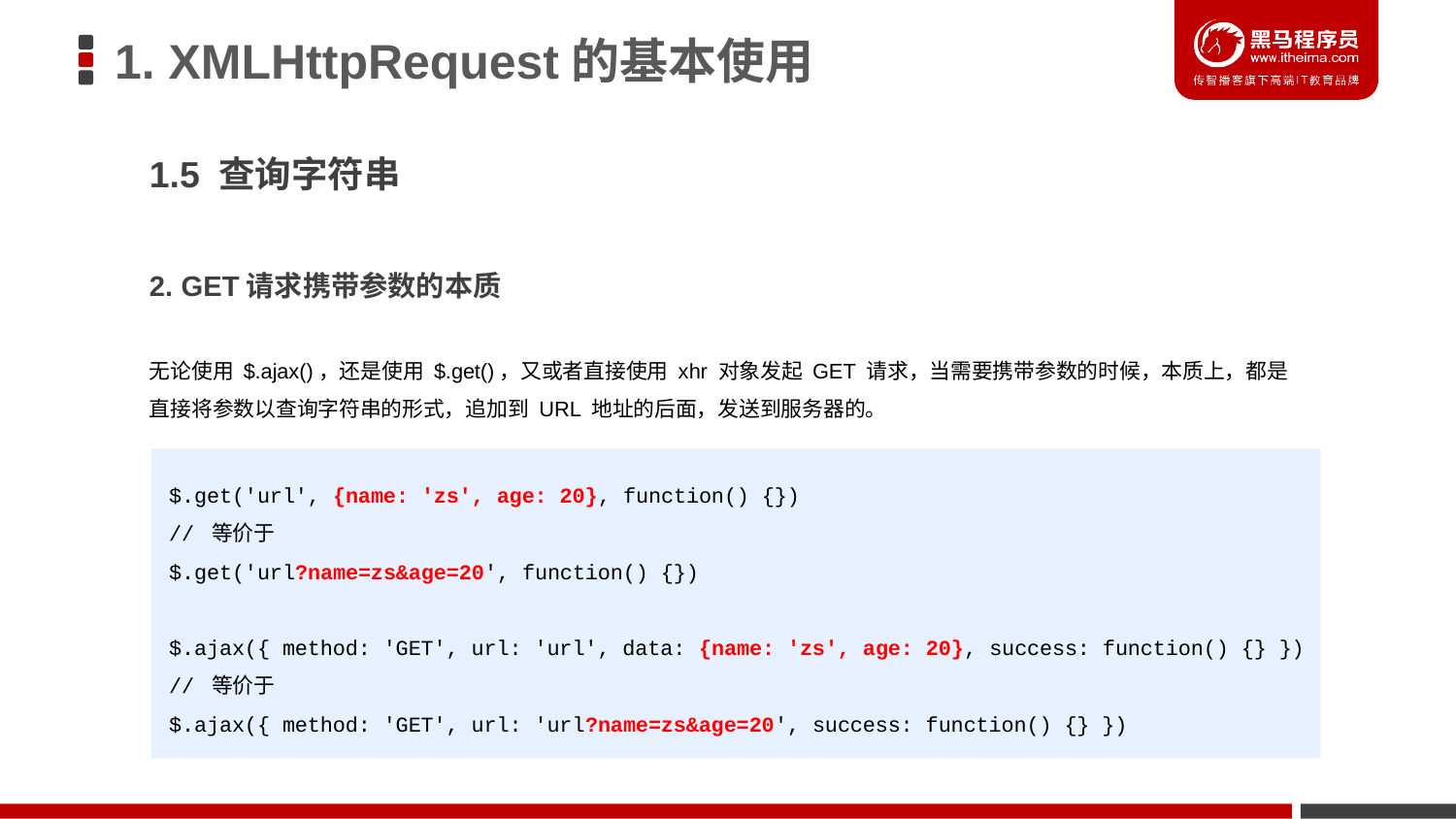

# 1. XMLHttpRequest的基本使用
1.5 查询字符串
2. GET请求携带参数的本质
无论使用 $.ajax()，还是使用 $.get()，又或者直接使用 xhr 对象发起 GET 请求，当需要携带参数的时候，本质上，都是直接将参数以查询字符串的形式，追加到 URL 地址的后面，发送到服务器的。

$.get('url', {name: 'zs', age: 20}, function() {})
// 等价于
$.get('url?name=zs&age=20', function() {})

$.ajax({ method: 'GET', url: 'url', data: {name: 'zs', age: 20}, success: function() {} })
// 等价于
$.ajax({ method: 'GET', url: 'url?name=zs&age=20', success: function() {} })